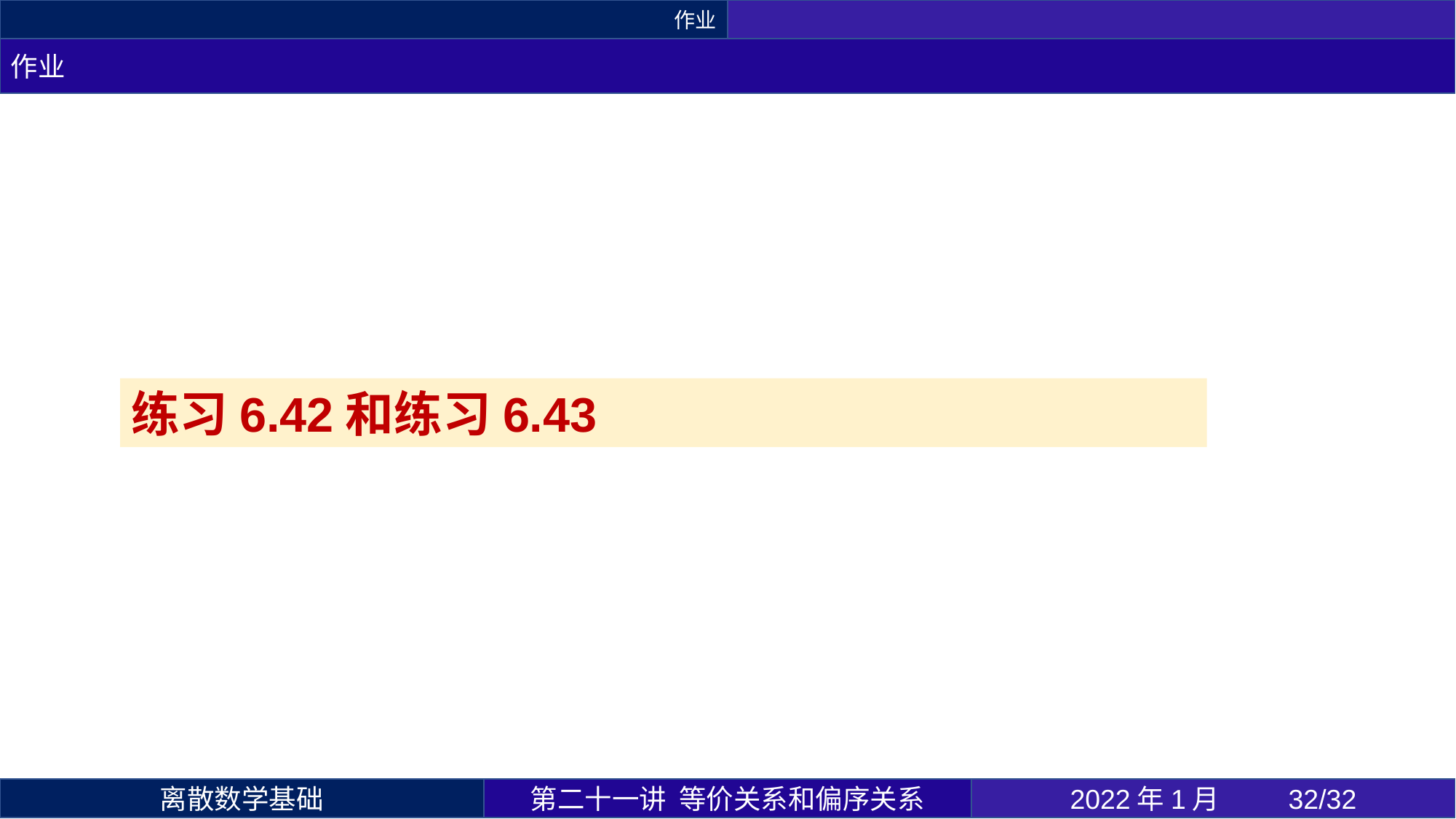

作业
作业
练习6.42和练习6.43
第二十一讲  等价关系和偏序关系
2022年1月 	32/32
离散数学基础